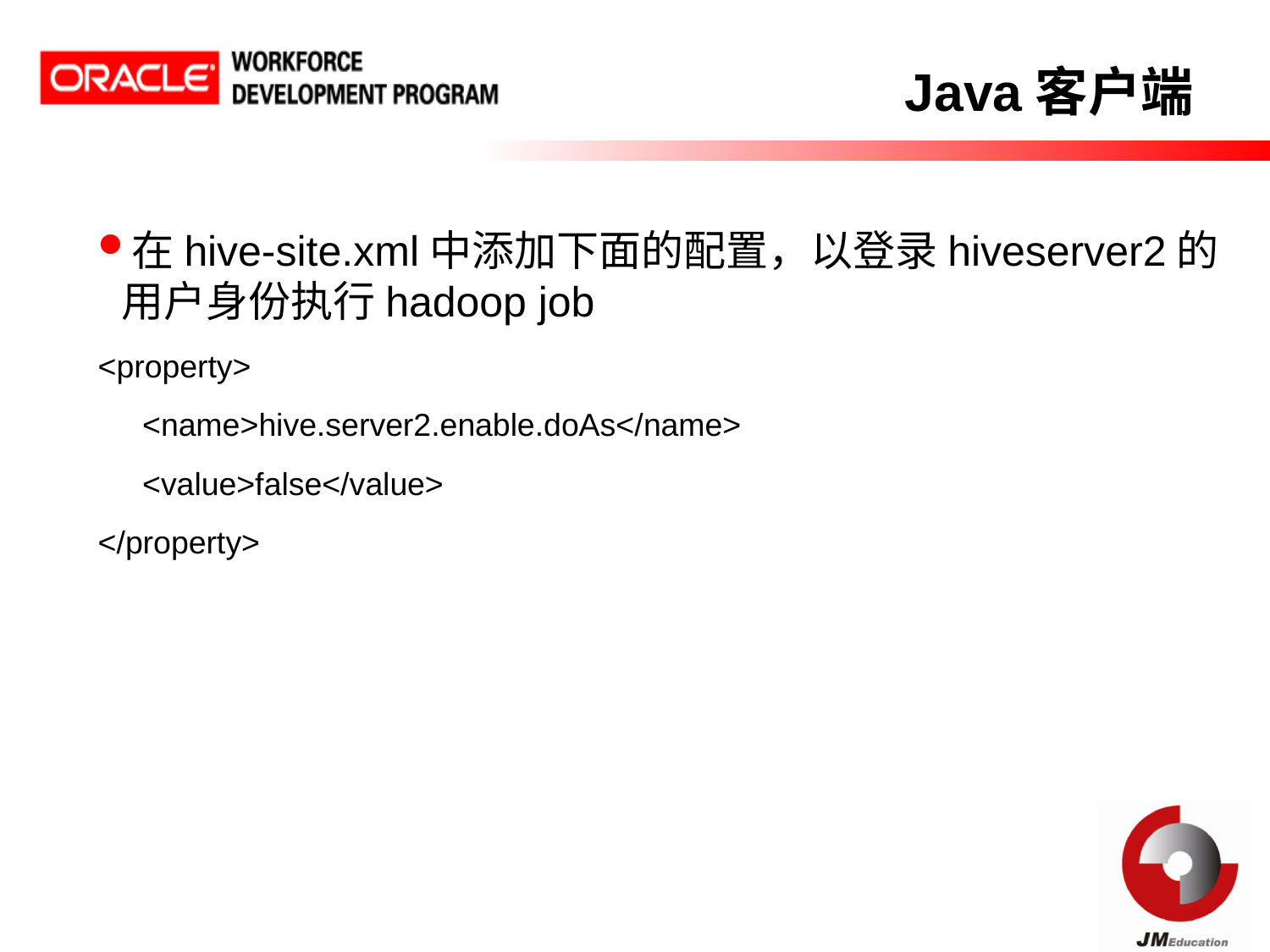

Java客户端
在hive-site.xml中添加下面的配置，以登录hiveserver2的用户身份执行hadoop job
<property>
     <name>hive.server2.enable.doAs</name>
     <value>false</value>
</property>